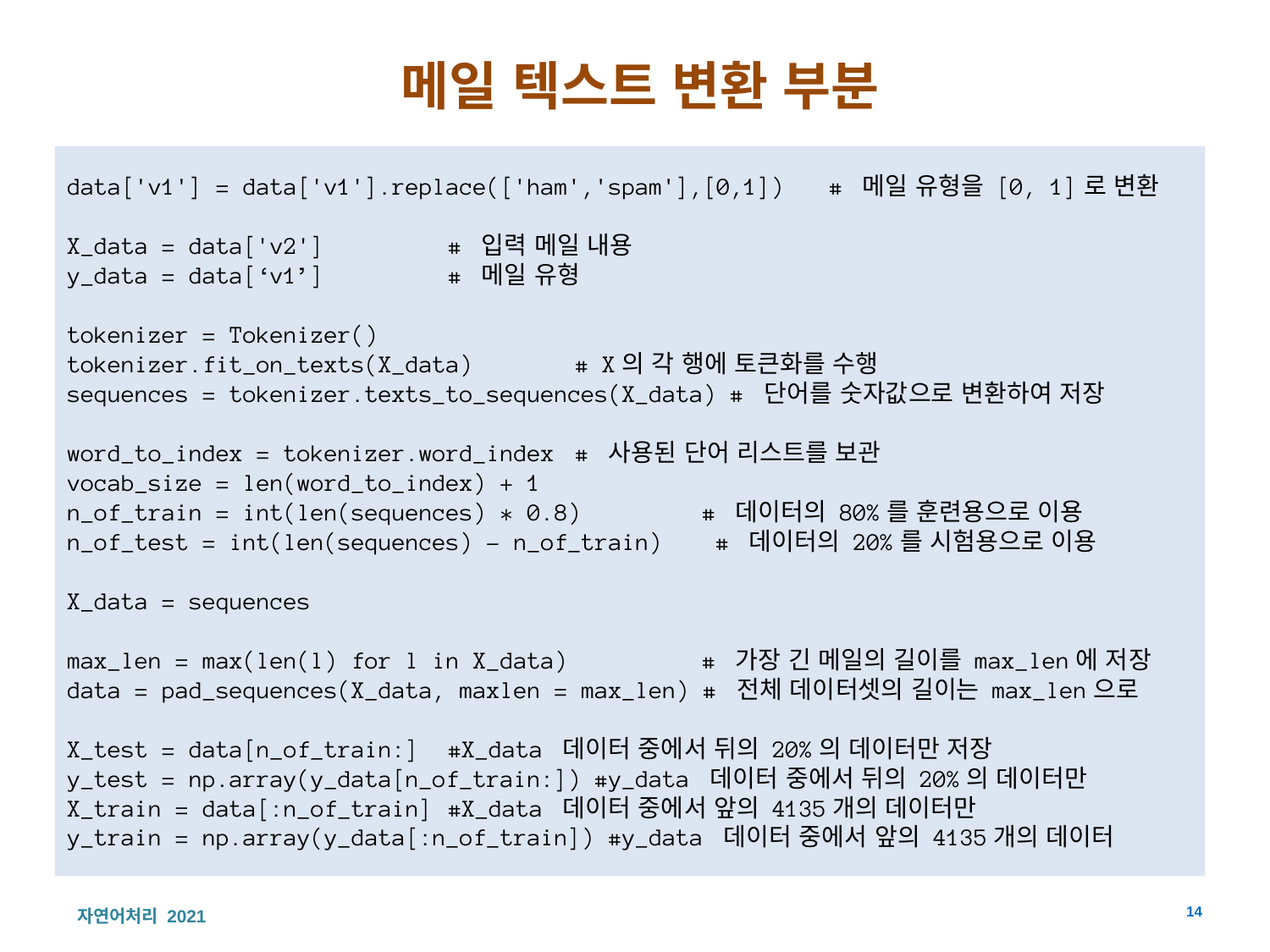

# 메일 텍스트 변환 부분
data['v1'] = data['v1'].replace(['ham','spam'],[0,1])	# 메일 유형을 [0, 1]로 변환

X_data = data['v2']	# 입력 메일 내용
y_data = data[‘v1’]	# 메일 유형

tokenizer = Tokenizer()
tokenizer.fit_on_texts(X_data) 	# X의 각 행에 토큰화를 수행
sequences = tokenizer.texts_to_sequences(X_data) # 단어를 숫자값으로 변환하여 저장

word_to_index = tokenizer.word_index	# 사용된 단어 리스트를 보관
vocab_size = len(word_to_index) + 1
n_of_train = int(len(sequences) * 0.8)	# 데이터의 80%를 훈련용으로 이용
n_of_test = int(len(sequences) - n_of_train)	 # 데이터의 20%를 시험용으로 이용

X_data = sequences

max_len = max(len(l) for l in X_data)		# 가장 긴 메일의 길이를 max_len에 저장
data = pad_sequences(X_data, maxlen = max_len) # 전체 데이터셋의 길이는 max_len으로

X_test = data[n_of_train:] 	#X_data 데이터 중에서 뒤의 20%의 데이터만 저장
y_test = np.array(y_data[n_of_train:]) #y_data 데이터 중에서 뒤의 20%의 데이터만
X_train = data[:n_of_train] 	#X_data 데이터 중에서 앞의 4135개의 데이터만
y_train = np.array(y_data[:n_of_train]) #y_data 데이터 중에서 앞의 4135개의 데이터